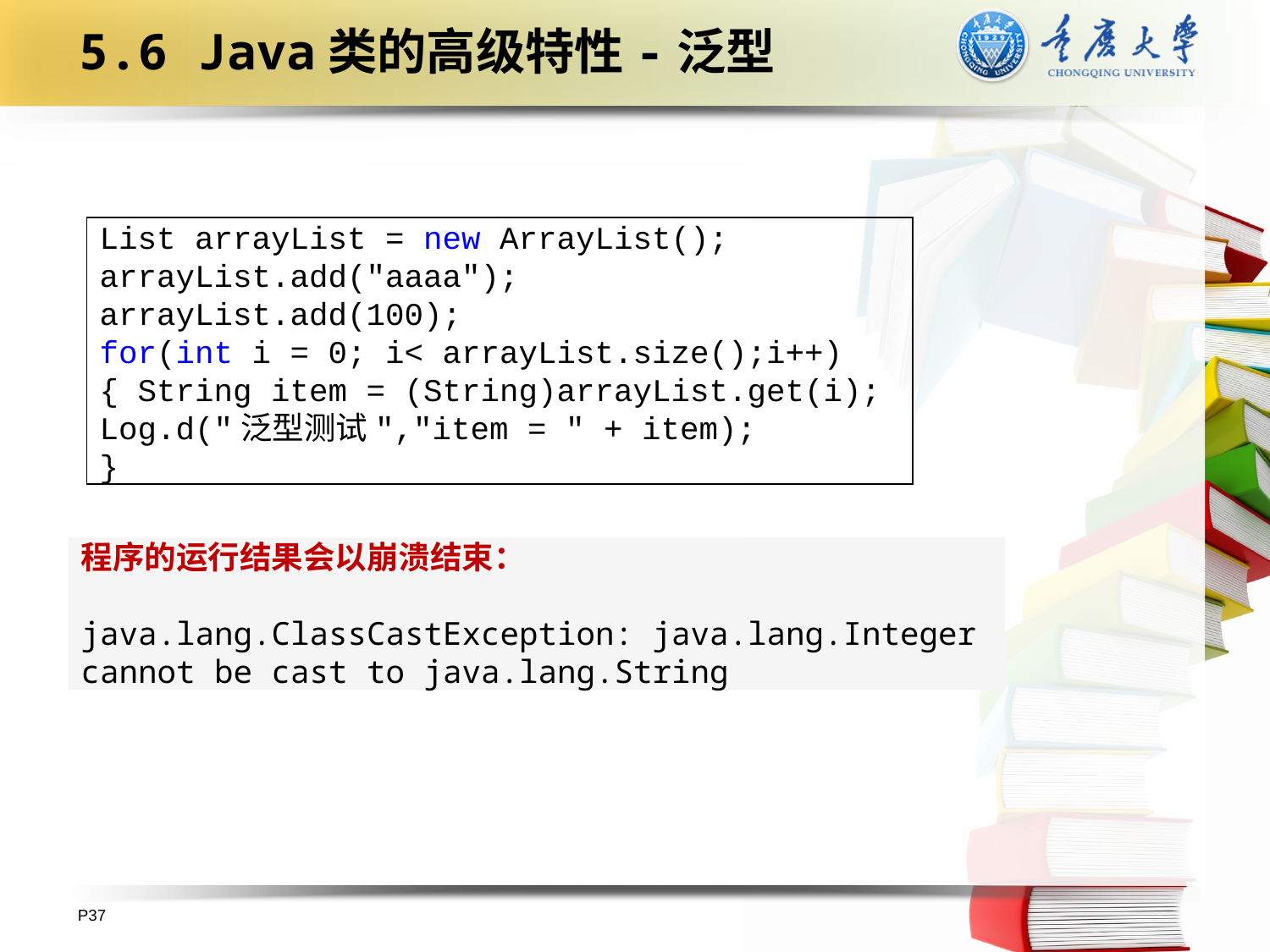

# 5.6 Java类的高级特性-泛型
List arrayList = new ArrayList();
arrayList.add("aaaa");
arrayList.add(100);
for(int i = 0; i< arrayList.size();i++)
{ String item = (String)arrayList.get(i);
Log.d("泛型测试","item = " + item);
}
程序的运行结果会以崩溃结束：

java.lang.ClassCastException: java.lang.Integer cannot be cast to java.lang.String
P37